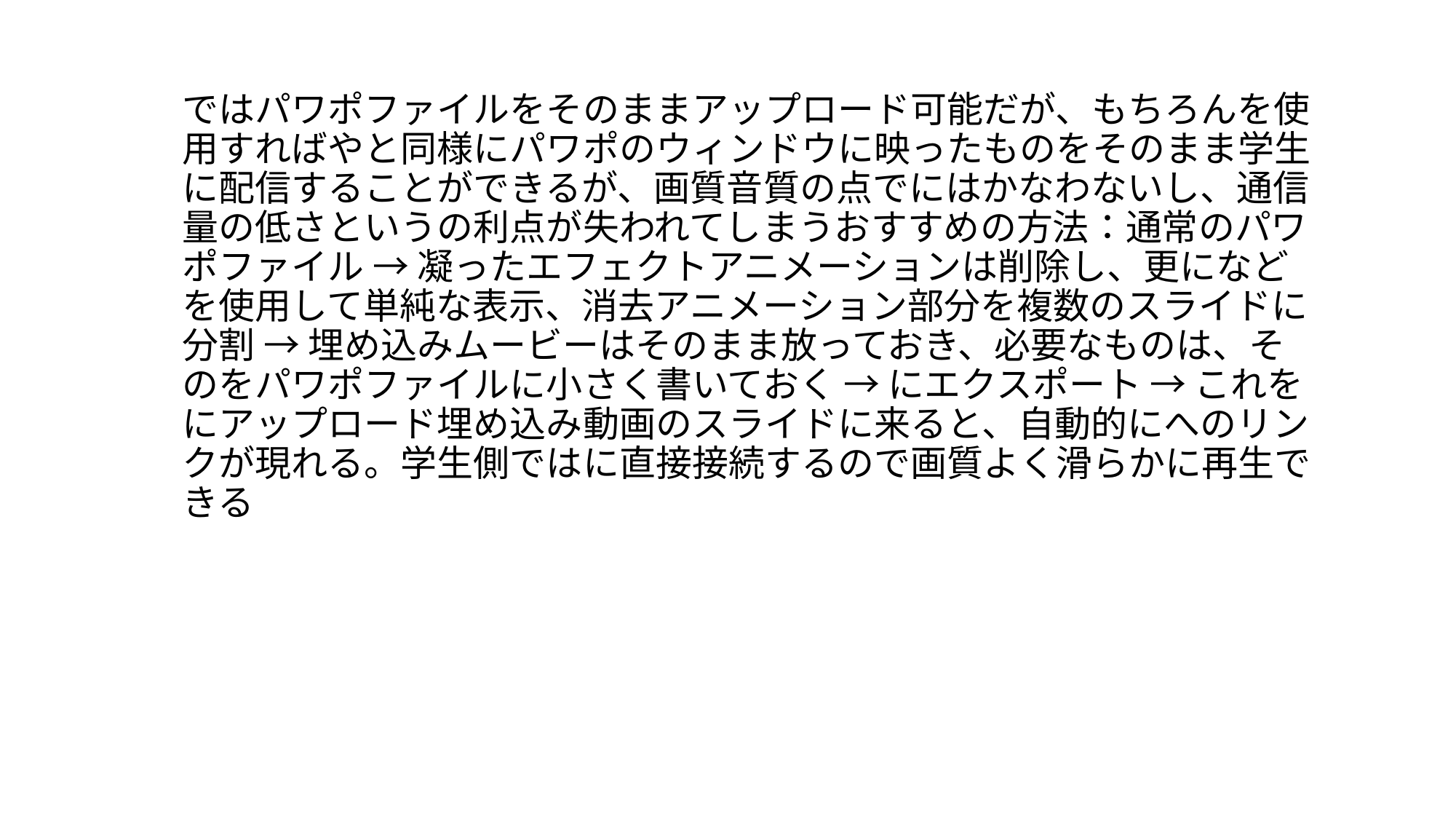

ではパワポファイルをそのままアップロード可能だが、もちろんを使用すればやと同様にパワポのウィンドウに映ったものをそのまま学生に配信することができるが、画質音質の点でにはかなわないし、通信量の低さというの利点が失われてしまうおすすめの方法：通常のパワポファイル → 凝ったエフェクトアニメーションは削除し、更になどを使用して単純な表示、消去アニメーション部分を複数のスライドに分割 → 埋め込みムービーはそのまま放っておき、必要なものは、そのをパワポファイルに小さく書いておく → にエクスポート → これをにアップロード埋め込み動画のスライドに来ると、自動的にへのリンクが現れる。学生側ではに直接接続するので画質よく滑らかに再生できる